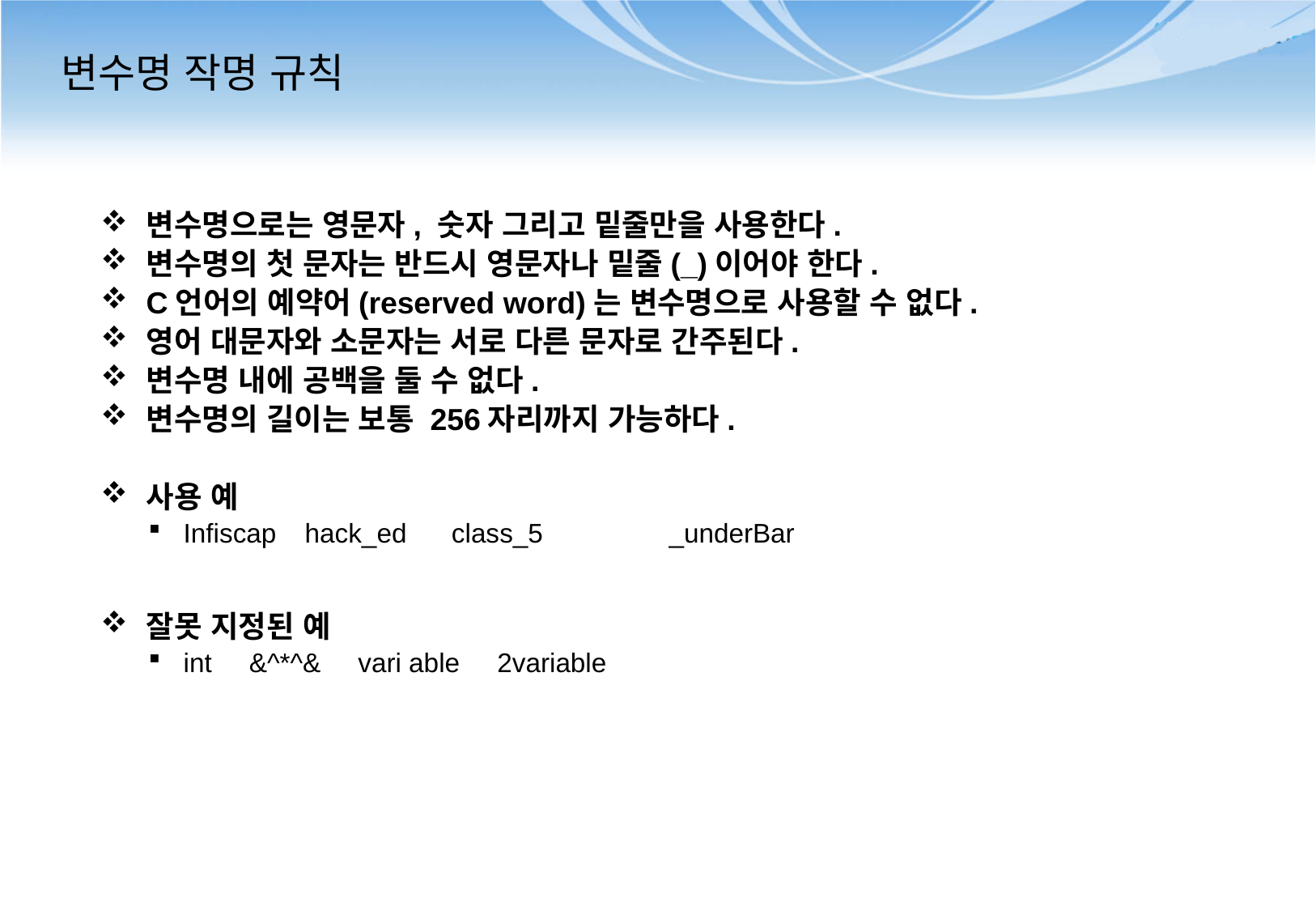

# 변수명 작명 규칙

변수명으로는 영문자, 숫자 그리고 밑줄만을 사용한다.
변수명의 첫 문자는 반드시 영문자나 밑줄(_)이어야 한다.
C언어의 예약어(reserved word)는 변수명으로 사용할 수 없다.
영어 대문자와 소문자는 서로 다른 문자로 간주된다.
변수명 내에 공백을 둘 수 없다.
변수명의 길이는 보통 256자리까지 가능하다.

사용 예
Infiscap	hack_ed      class_5 	_underBar

잘못 지정된 예
int     &^*^&     vari able     2variable